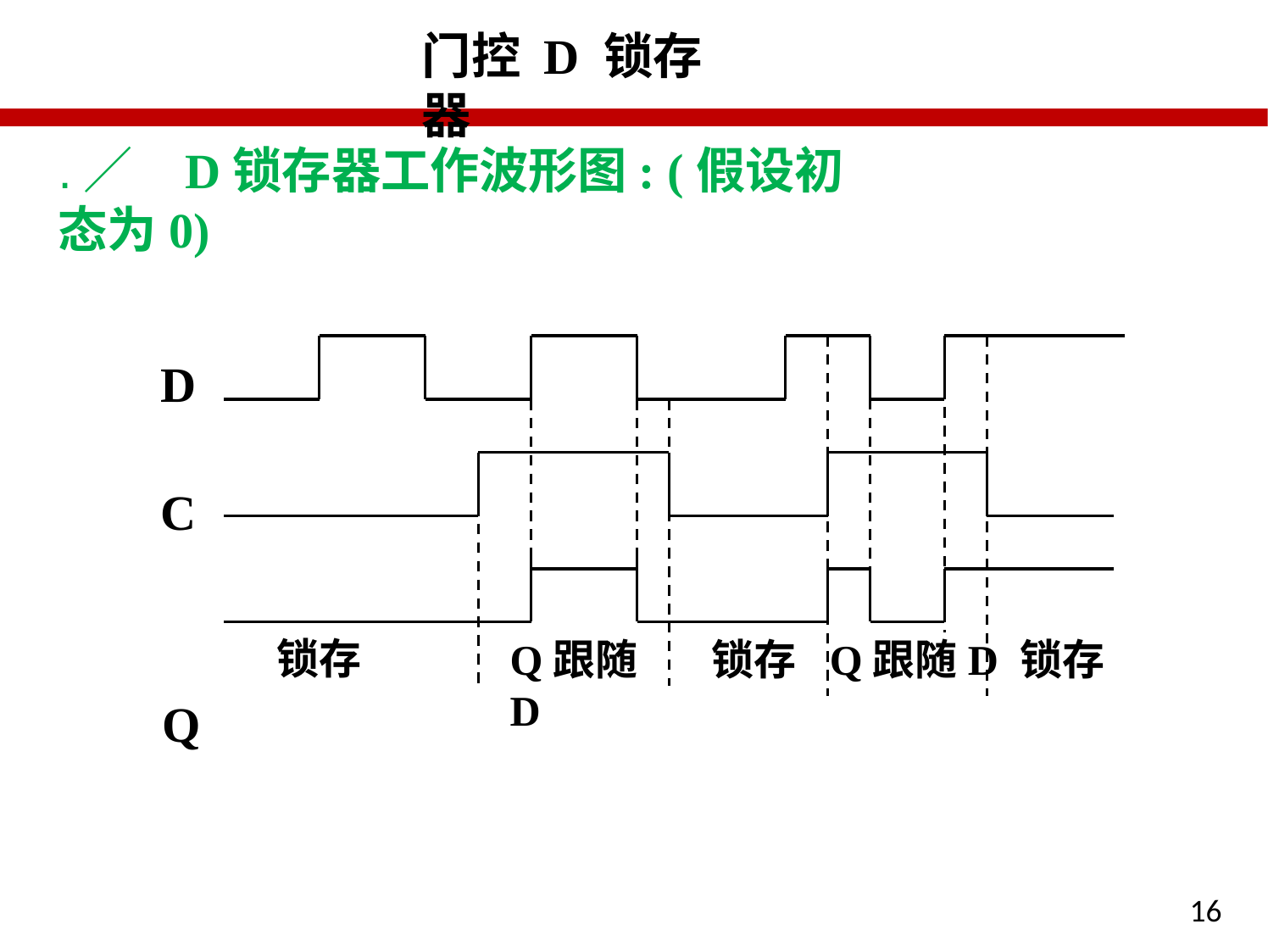

# 门控 D 锁存器
.／	D锁存器工作波形图: (假设初态为0)

D
C  Q

锁存
Q跟随D
锁存	Q跟随D	锁存
16